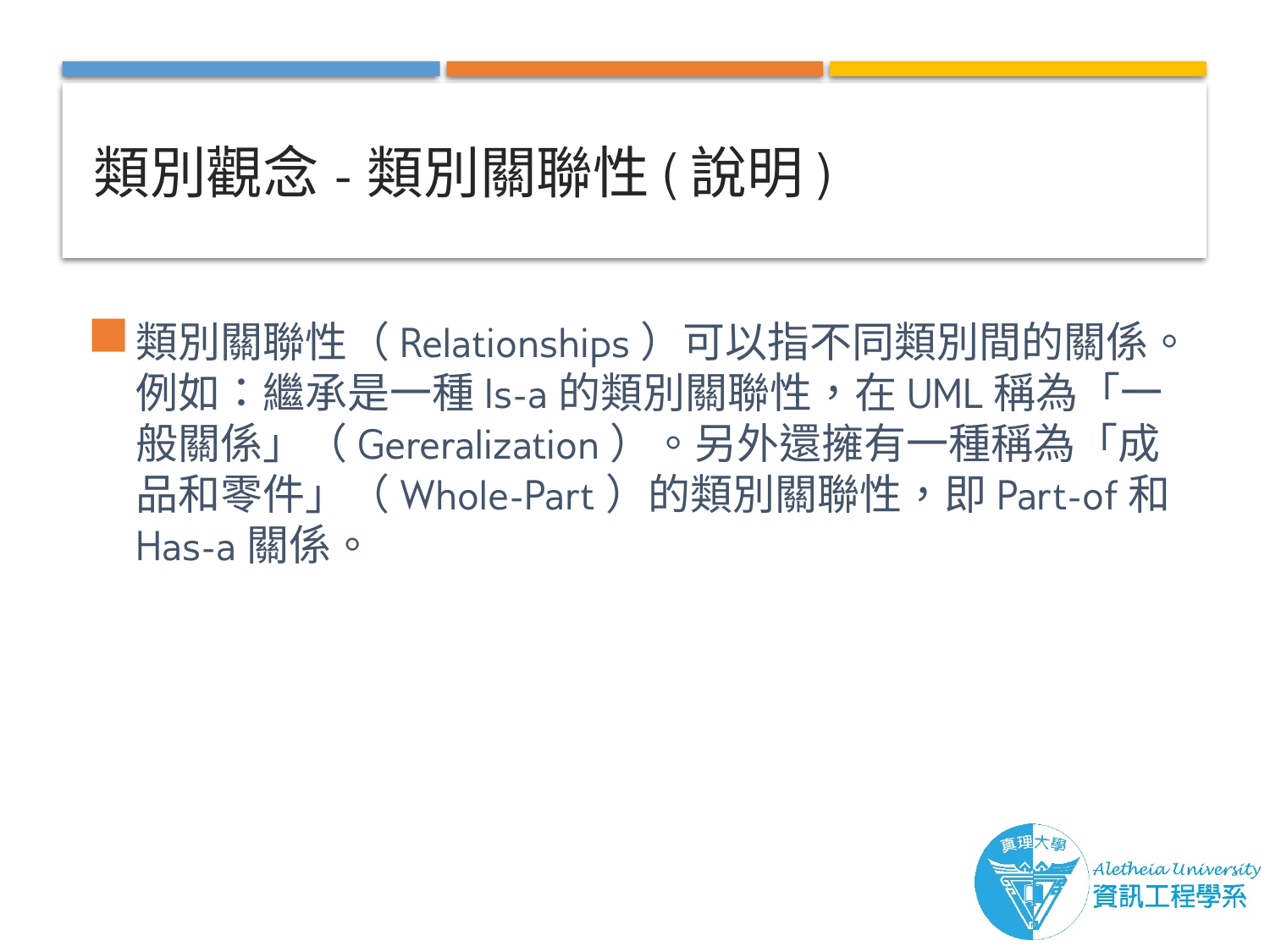

# 類別觀念-類別關聯性(說明)
類別關聯性（Relationships）可以指不同類別間的關係。例如：繼承是一種Is-a的類別關聯性，在UML稱為「一般關係」（Gereralization）。另外還擁有一種稱為「成品和零件」（Whole-Part）的類別關聯性，即Part-of和Has-a關係。